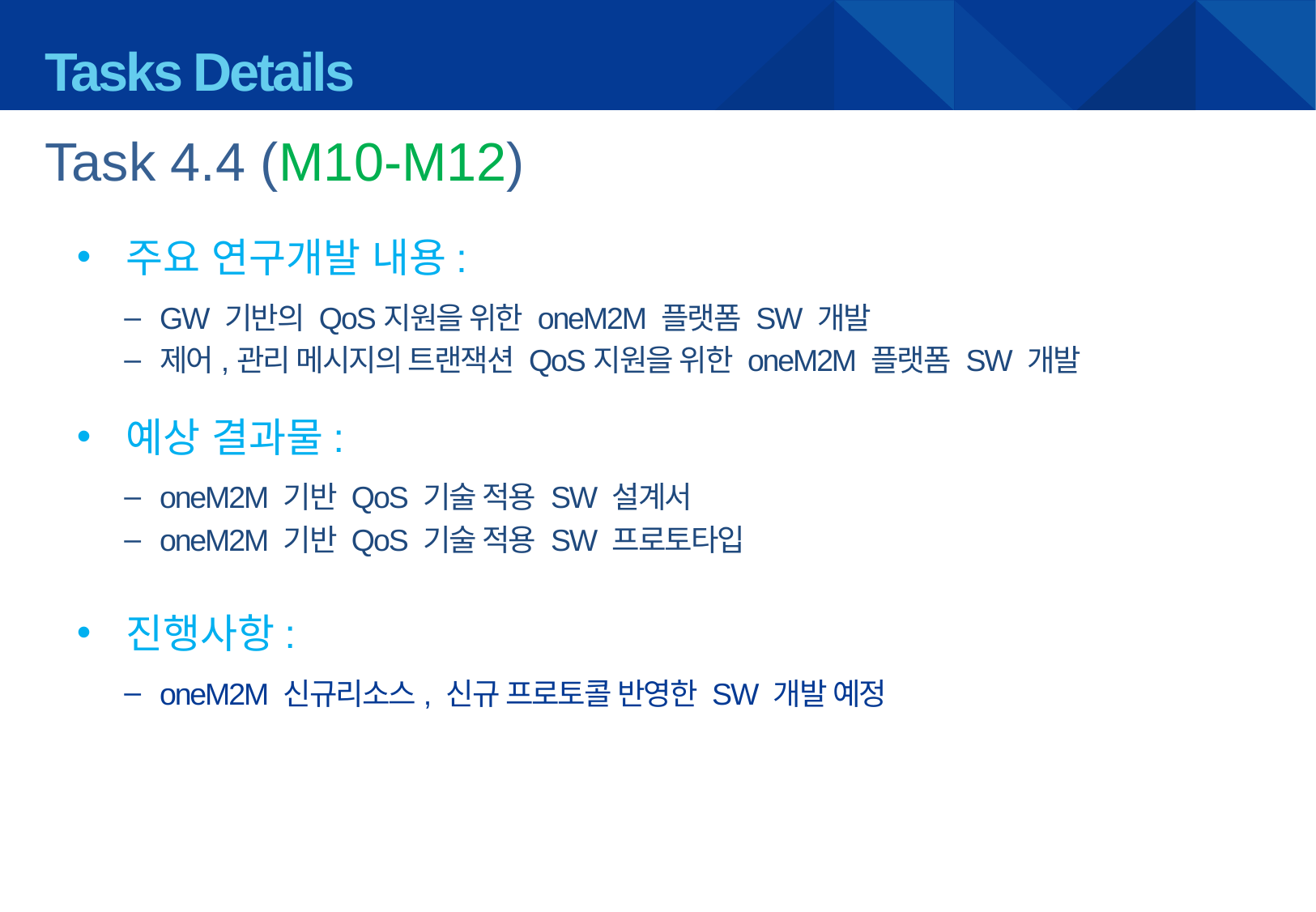

Tasks Details
Task 4.4 (M10-M12)
주요 연구개발 내용:

GW 기반의 QoS지원을 위한 oneM2M 플랫폼 SW 개발
제어,관리 메시지의 트랜잭션 QoS지원을 위한 oneM2M 플랫폼 SW 개발

예상 결과물:

oneM2M 기반 QoS 기술 적용 SW 설계서
oneM2M 기반 QoS 기술 적용 SW 프로토타입

진행사항:

oneM2M 신규리소스, 신규 프로토콜 반영한 SW 개발 예정